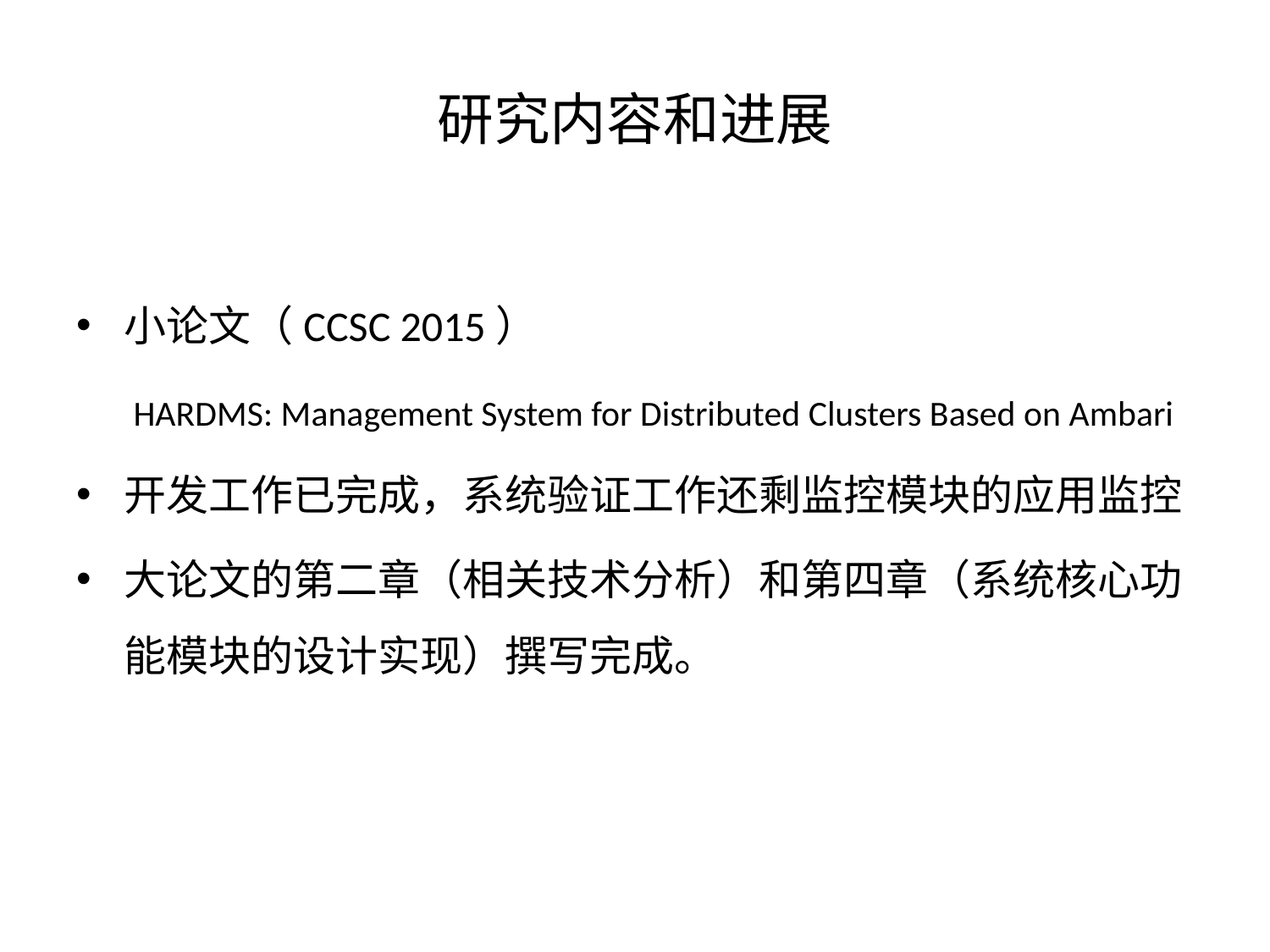

# 研究内容和进展
小论文（CCSC 2015）
      HARDMS: Management System for Distributed Clusters Based on Ambari
开发工作已完成，系统验证工作还剩监控模块的应用监控
大论文的第二章（相关技术分析）和第四章（系统核心功能模块的设计实现）撰写完成。